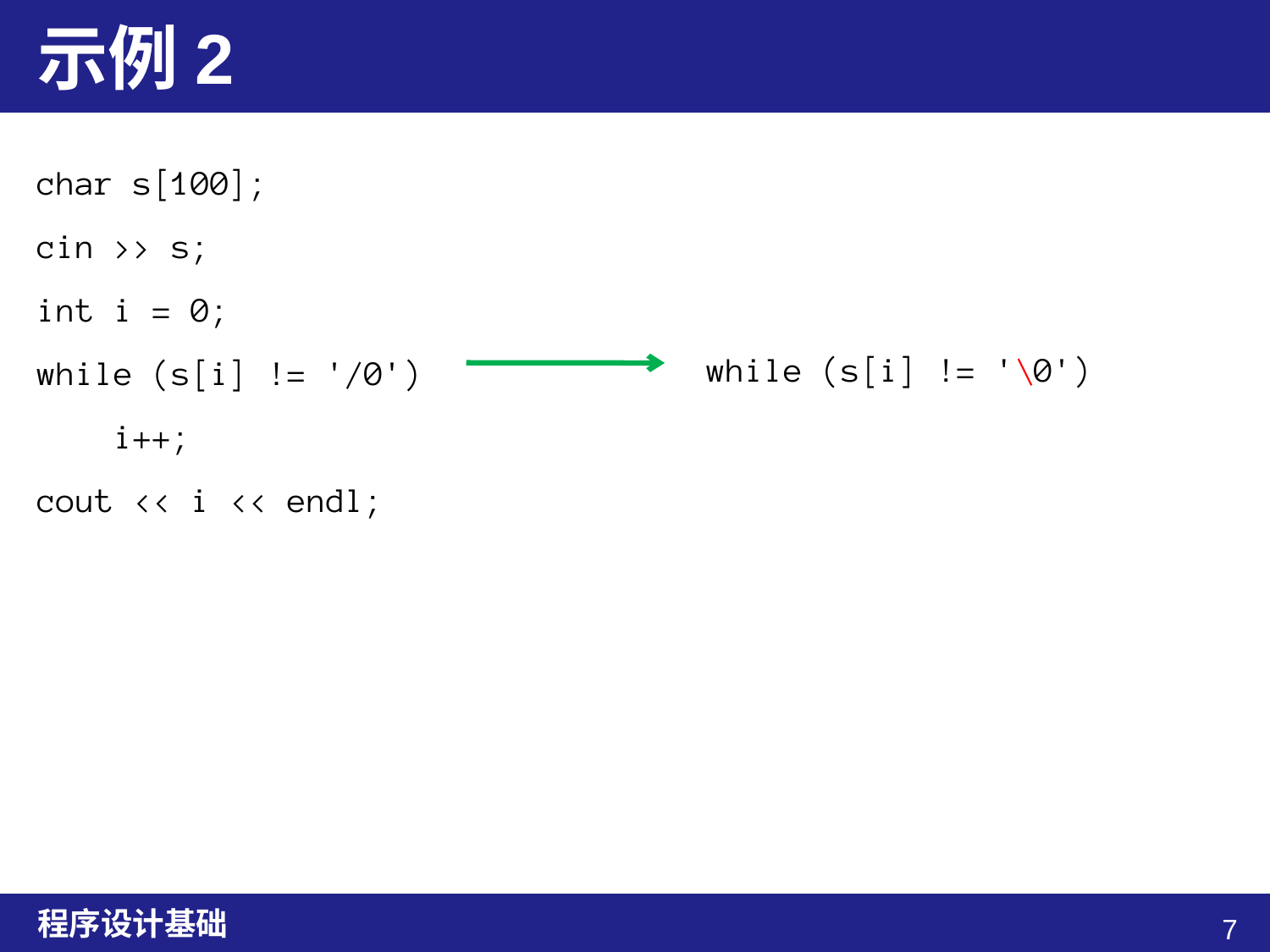

# 示例2
char s[100];
cin >> s;
int i = 0;
while (s[i] != '/0')
    i++;
cout << i << endl;
while (s[i] != '\0')